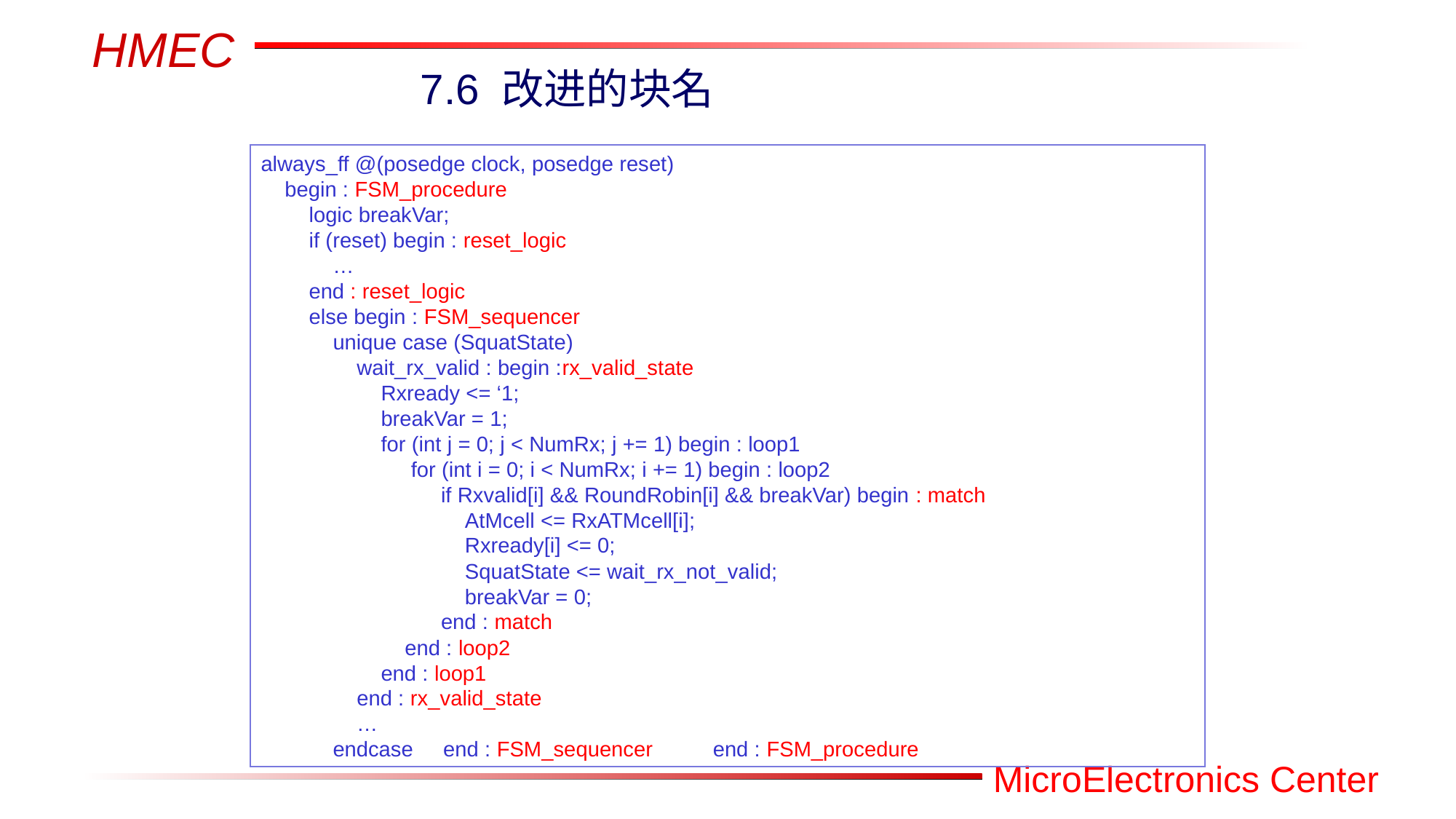

7.6 改进的块名
always_ff @(posedge clock, posedge reset)
    begin : FSM_procedure
        logic breakVar;
        if (reset) begin : reset_logic
            …
        end : reset_logic
        else begin : FSM_sequencer
            unique case (SquatState)
                wait_rx_valid : begin :rx_valid_state
                    Rxready <= ‘1;
                    breakVar = 1;
                    for (int j = 0; j < NumRx; j += 1) begin : loop1
                         for (int i = 0; i < NumRx; i += 1) begin : loop2
                              if Rxvalid[i] && RoundRobin[i] && breakVar) begin : match
                                  AtMcell <= RxATMcell[i];
                                  Rxready[i] <= 0;
                                  SquatState <= wait_rx_not_valid;
                                  breakVar = 0;
                              end : match
                        end : loop2
                    end : loop1
                end : rx_valid_state
                …
            endcase     end : FSM_sequencer          end : FSM_procedure